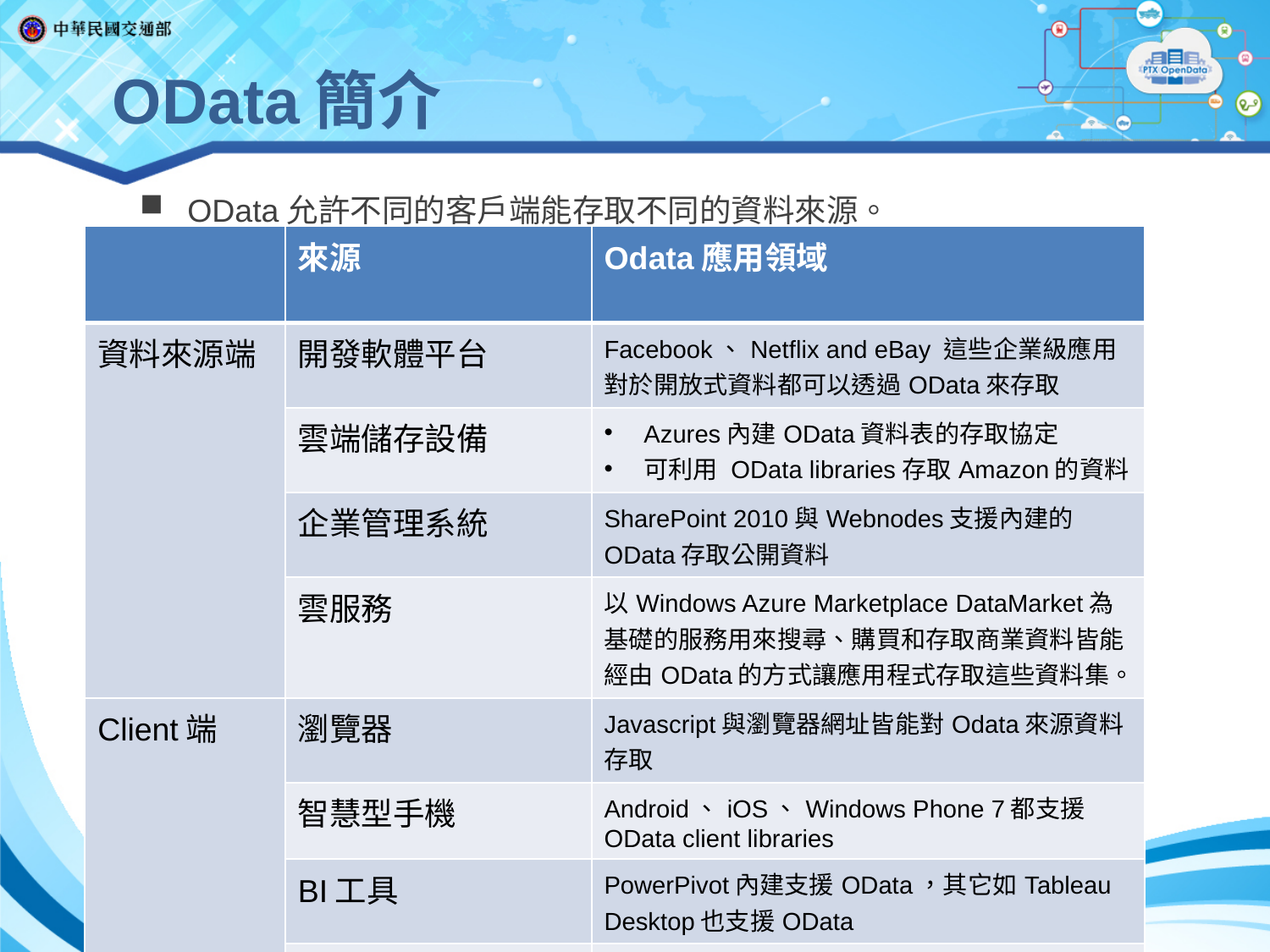

OData簡介
OData允許不同的客戶端能存取不同的資料來源。

|  | 來源 | Odata應用領域 |
| --- | --- | --- |
| 資料來源端 | 開發軟體平台 | Facebook、Netflix and eBay 這些企業級應用對於開放式資料都可以透過OData來存取 |
|  | 雲端儲存設備 | Azures內建OData資料表的存取協定 可利用 OData libraries存取Amazon的資料 |
|  | 企業管理系統 | SharePoint 2010與Webnodes支援內建的OData存取公開資料 |
|  | 雲服務 | 以Windows Azure Marketplace DataMarket為基礎的服務用來搜尋、購買和存取商業資料皆能經由OData的方式讓應用程式存取這些資料集。 |
| Client端 | 瀏覽器 | Javascript與瀏覽器網址皆能對Odata來源資料存取 |
|  | 智慧型手機 | Android、iOS、Windows Phone 7都支援OData client libraries |
|  | BI工具 | PowerPivot內建支援OData，其它如Tableau Desktop也支援OData |
|  | 開發軟體平台 | NET Framework, Java, PHP和其它技術皆支援OData的程式。 |
5